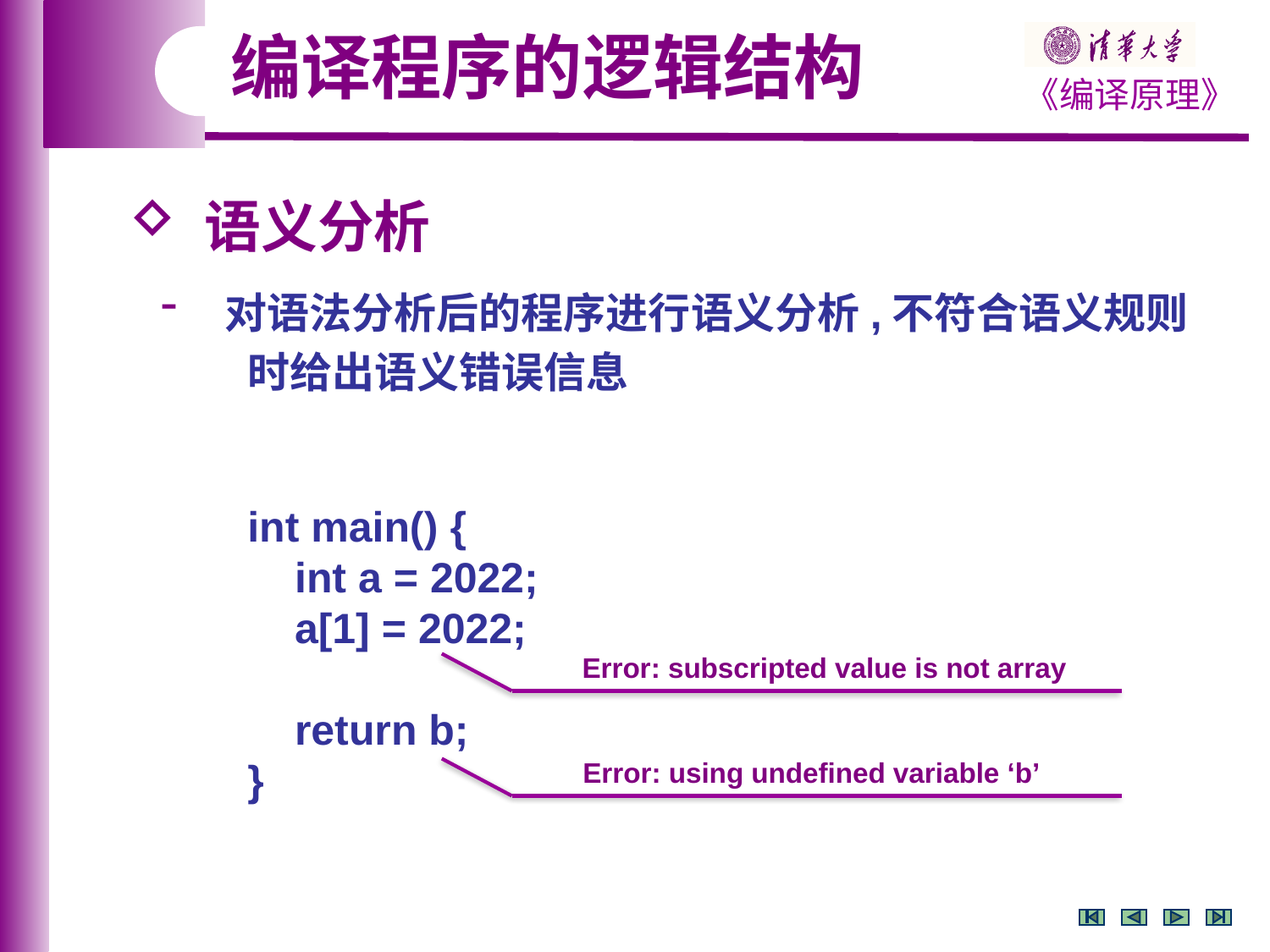

编译程序的逻辑结构
 语义分析

  对语法分析后的程序进行语义分析,不符合语义规则
    时给出语义错误信息
int main() {
    int a = 2022;
    a[1] = 2022;

    return b;
}
Error: subscripted value is not array
Error: using undefined variable ‘b’